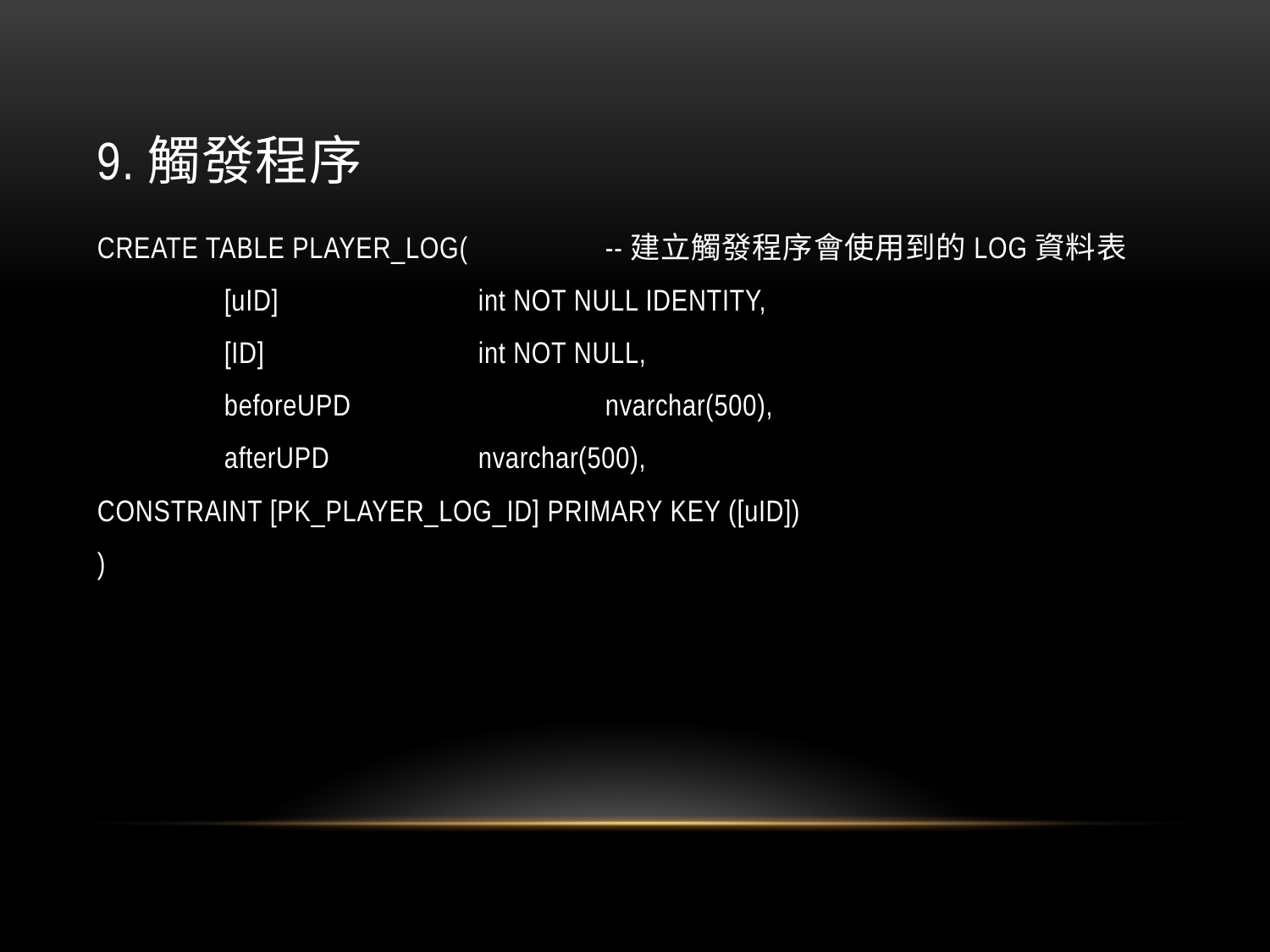

# 9.觸發程序
CREATE TABLE PLAYER_LOG(		--建立觸發程序會使用到的LOG資料表
	[uID]		int NOT NULL IDENTITY,
	[ID]		int NOT NULL,
	beforeUPD		nvarchar(500),
	afterUPD		nvarchar(500),
CONSTRAINT [PK_PLAYER_LOG_ID] PRIMARY KEY ([uID])
)